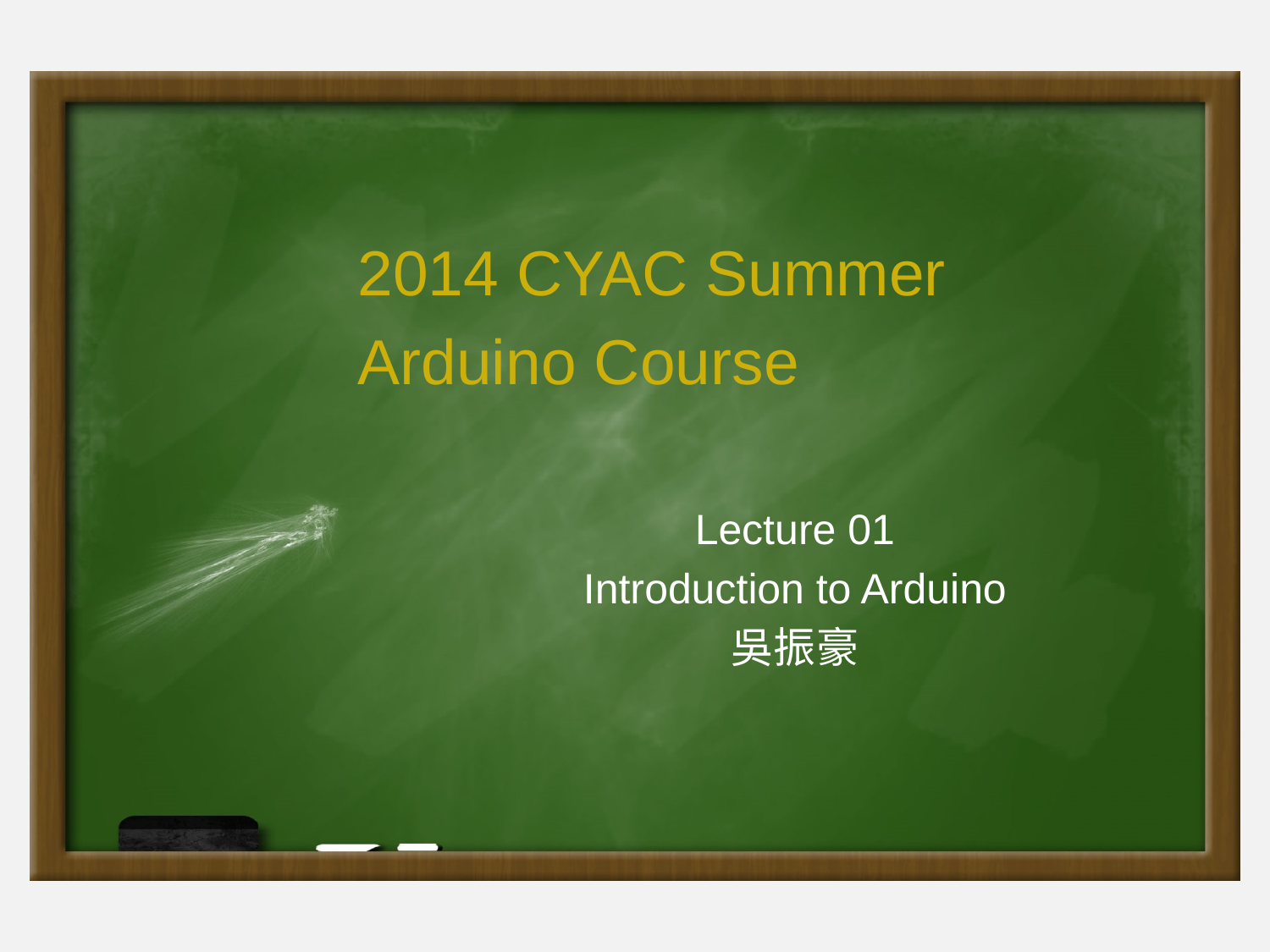

2014 CYAC Summer
Arduino Course
Lecture 01
Introduction to Arduino
吳振豪